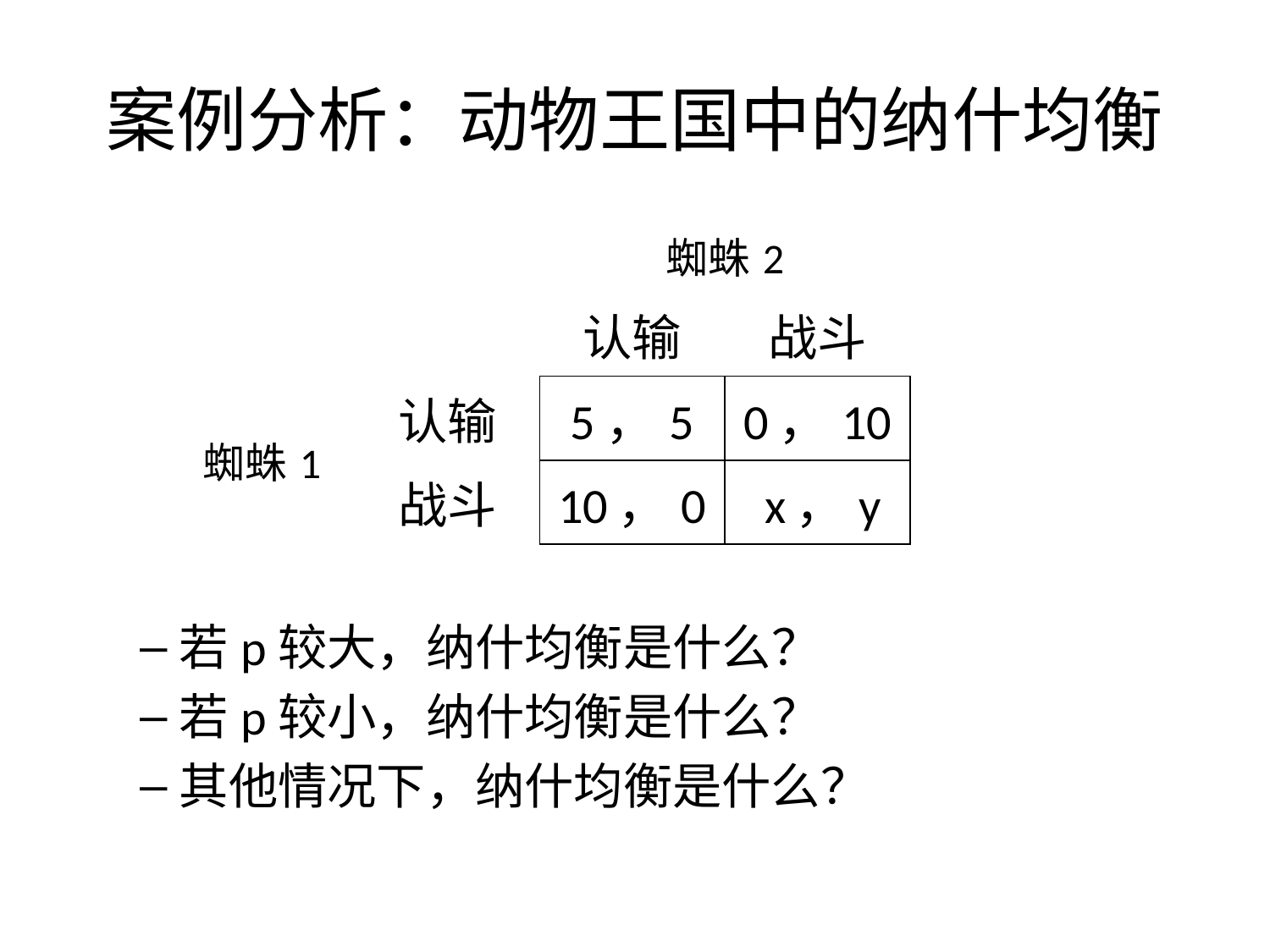

案例分析：动物王国中的纳什均衡

若p较大，纳什均衡是什么？
若p较小，纳什均衡是什么？
其他情况下，纳什均衡是什么？
|  |  | 蜘蛛2 |  |
| --- | --- | --- | --- |
|  |  | 认输 | 战斗 |
| 蜘蛛1 | 认输 | 5，5 | 0，10 |
|  | 战斗 | 10，0 | x，y |